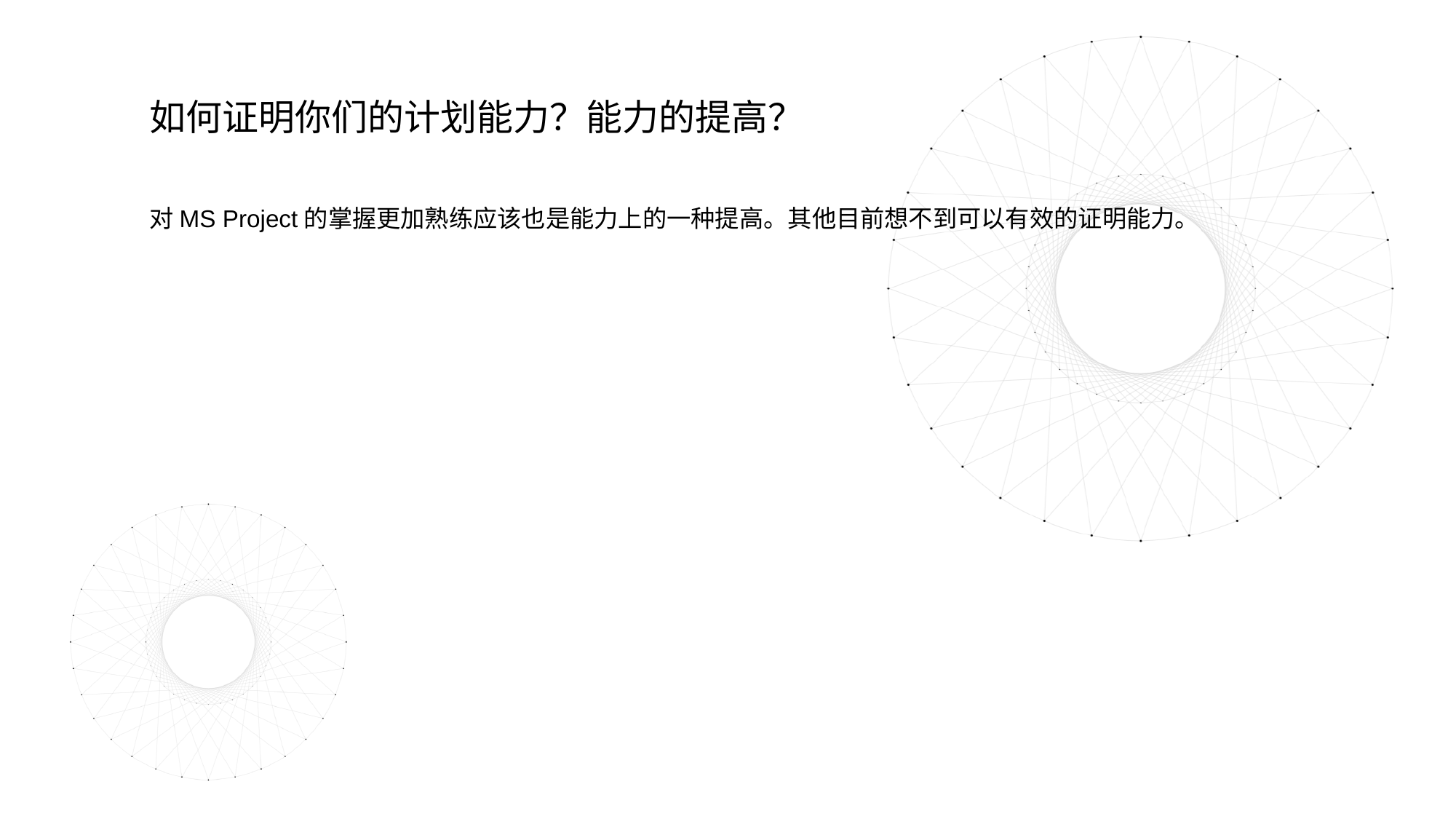

如何证明你们的计划能力？能力的提高？
对MS Project的掌握更加熟练应该也是能力上的一种提高。其他目前想不到可以有效的证明能力。